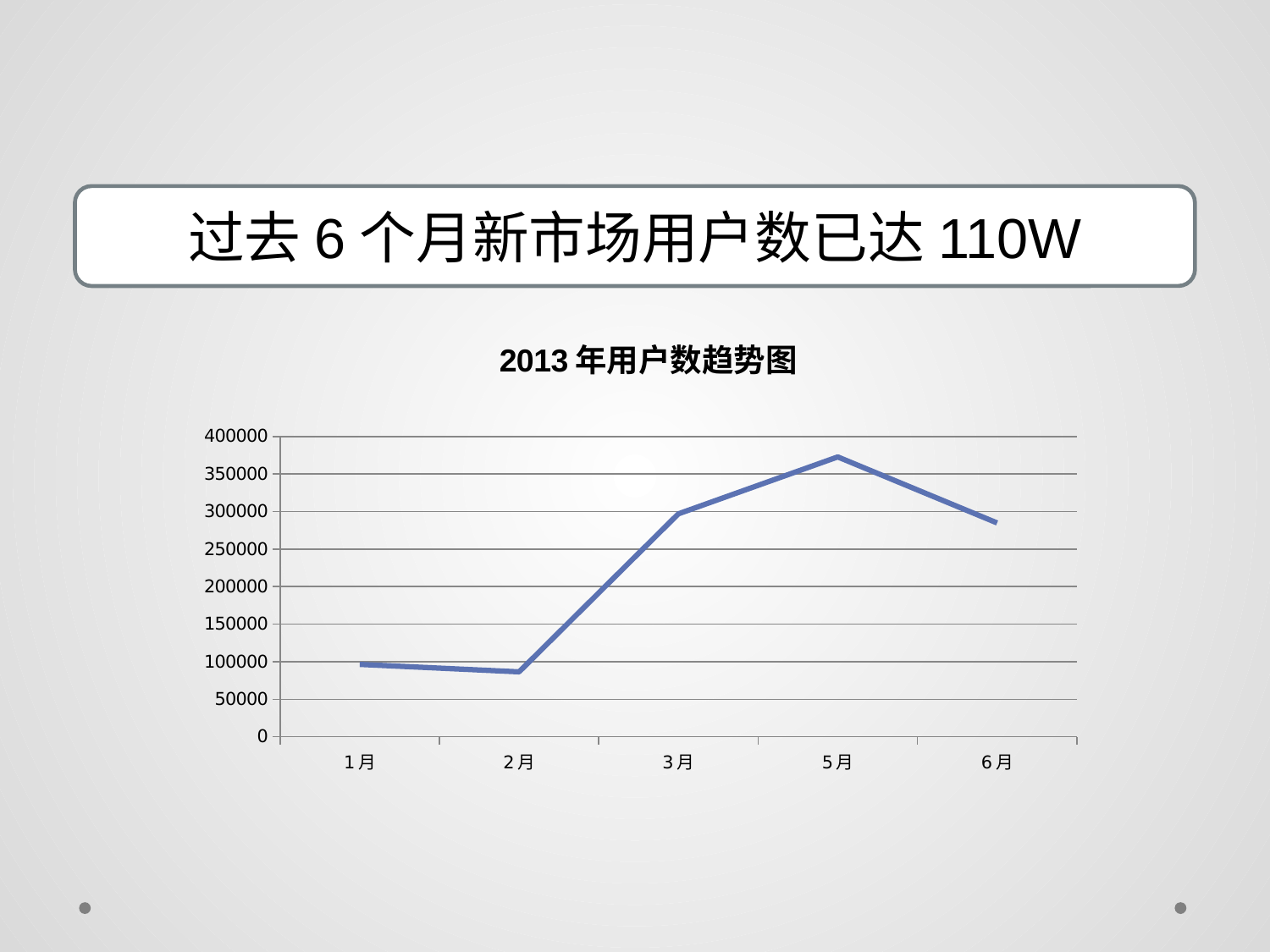

过去6个月新市场用户数已达110W

### Chart: 2013年用户数趋势图

| Category |  |
|---|---|
| 1月 | 96373.0 |
| 2月 | 86474.0 |
| 3月 | 296967.0 |
| 5月 | 372731.0 |
| 6月 | 284833.0 |